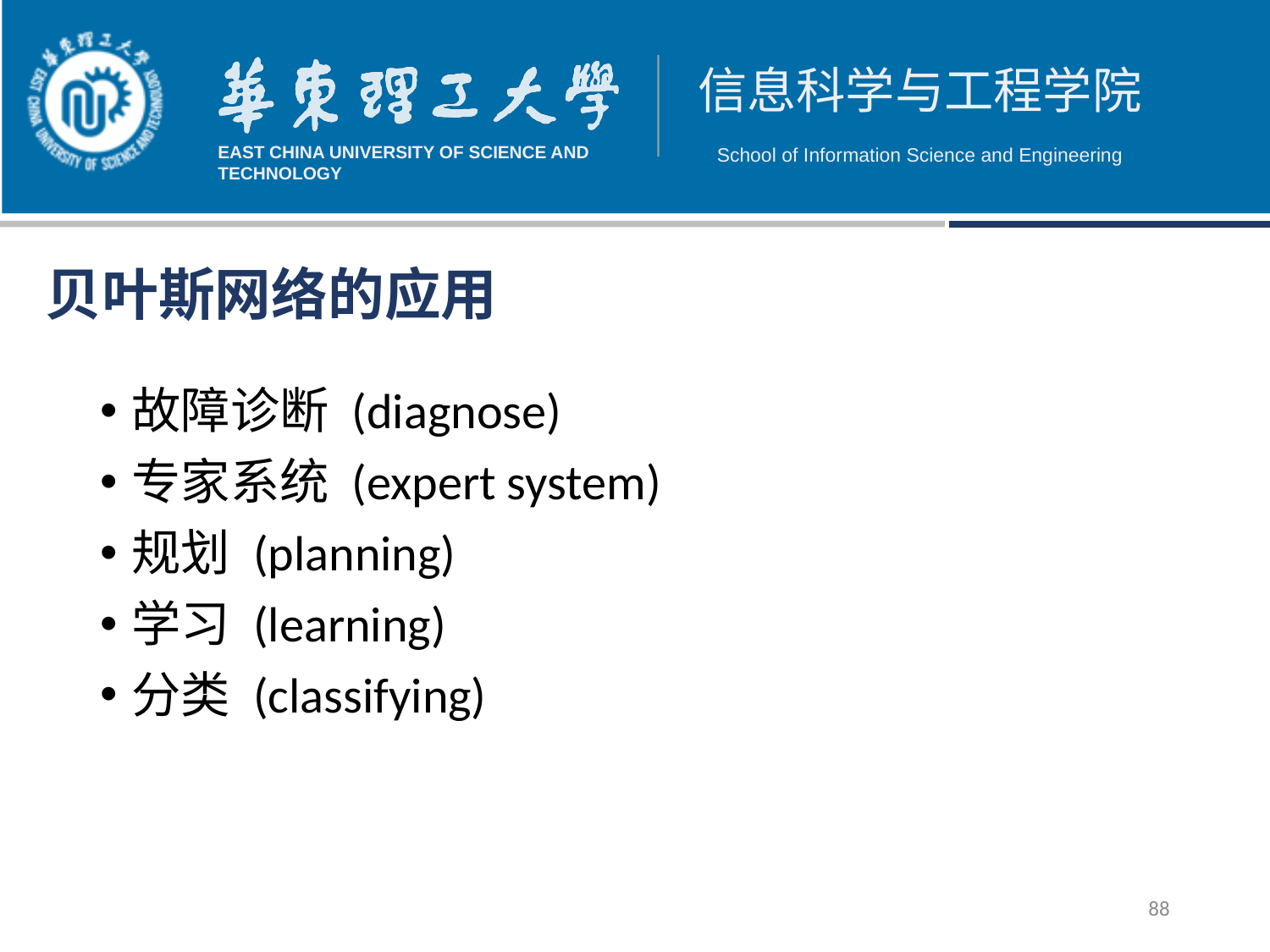

贝叶斯网络的应用
故障诊断 (diagnose)
专家系统 (expert system)
规划 (planning)
学习 (learning)
分类 (classifying)
88